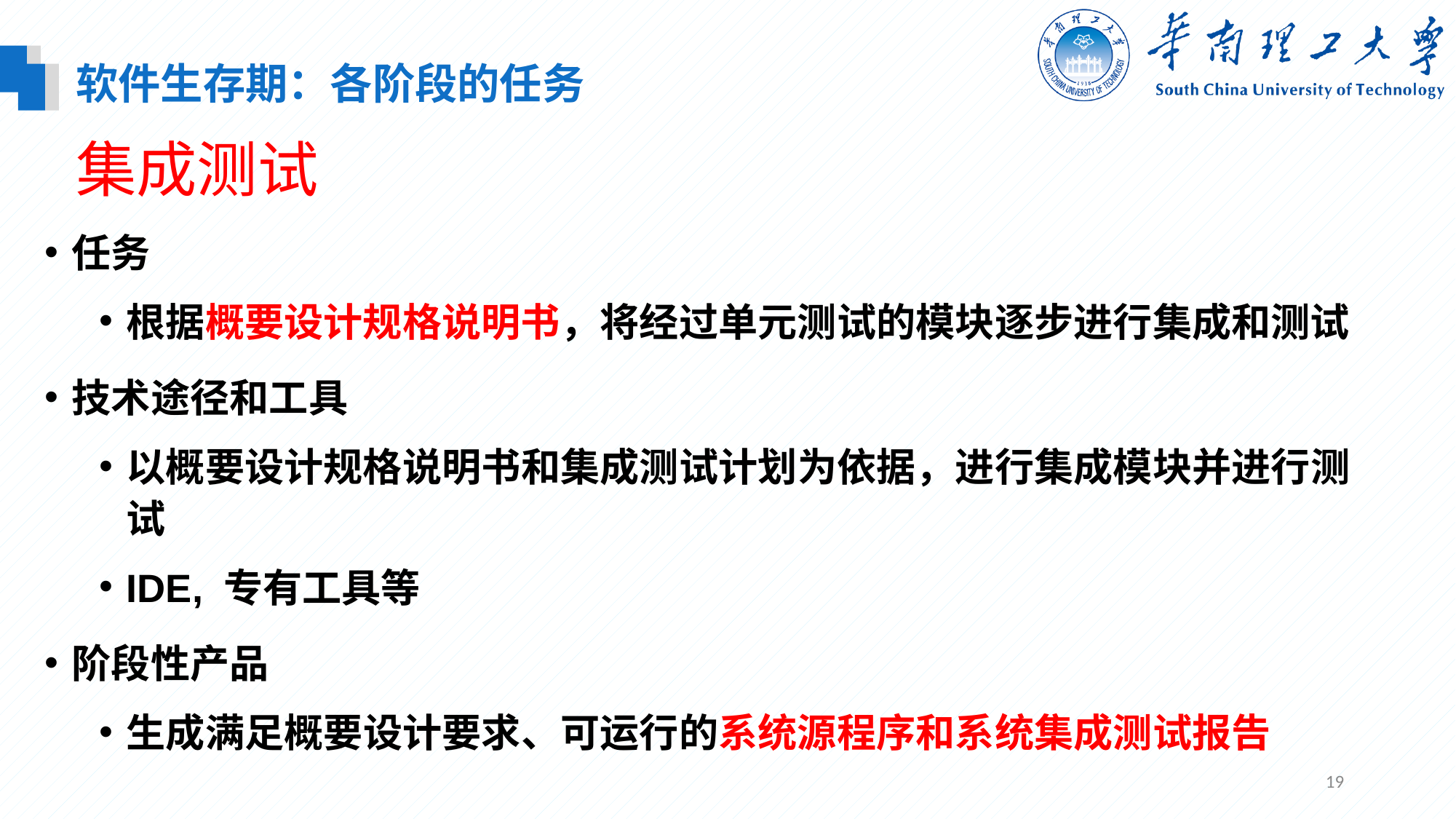

软件生存期：各阶段的任务
# 集成测试
任务
根据概要设计规格说明书，将经过单元测试的模块逐步进行集成和测试
技术途径和工具
以概要设计规格说明书和集成测试计划为依据，进行集成模块并进行测试
IDE, 专有工具等
阶段性产品
生成满足概要设计要求、可运行的系统源程序和系统集成测试报告
19